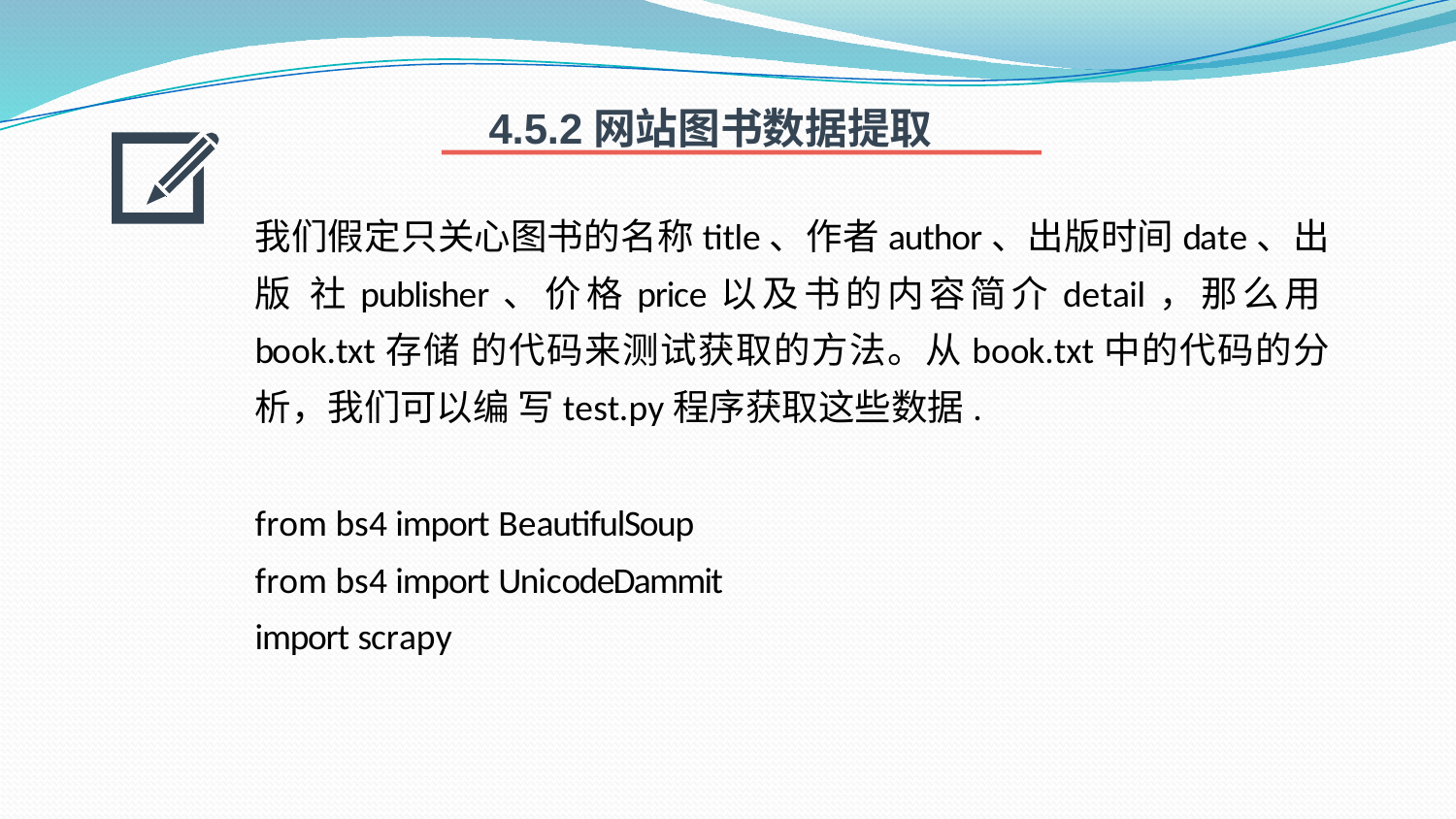

4.5.2网站图书数据提取

我们假定只关心图书的名称title、作者author、出版时间date、出版 社publisher、价格price以及书的内容简介detail，那么用book.txt存储 的代码来测试获取的方法。从book.txt中的代码的分析，我们可以编 写test.py程序获取这些数据.

from bs4 import BeautifulSoup from bs4 import UnicodeDammit import scrapy